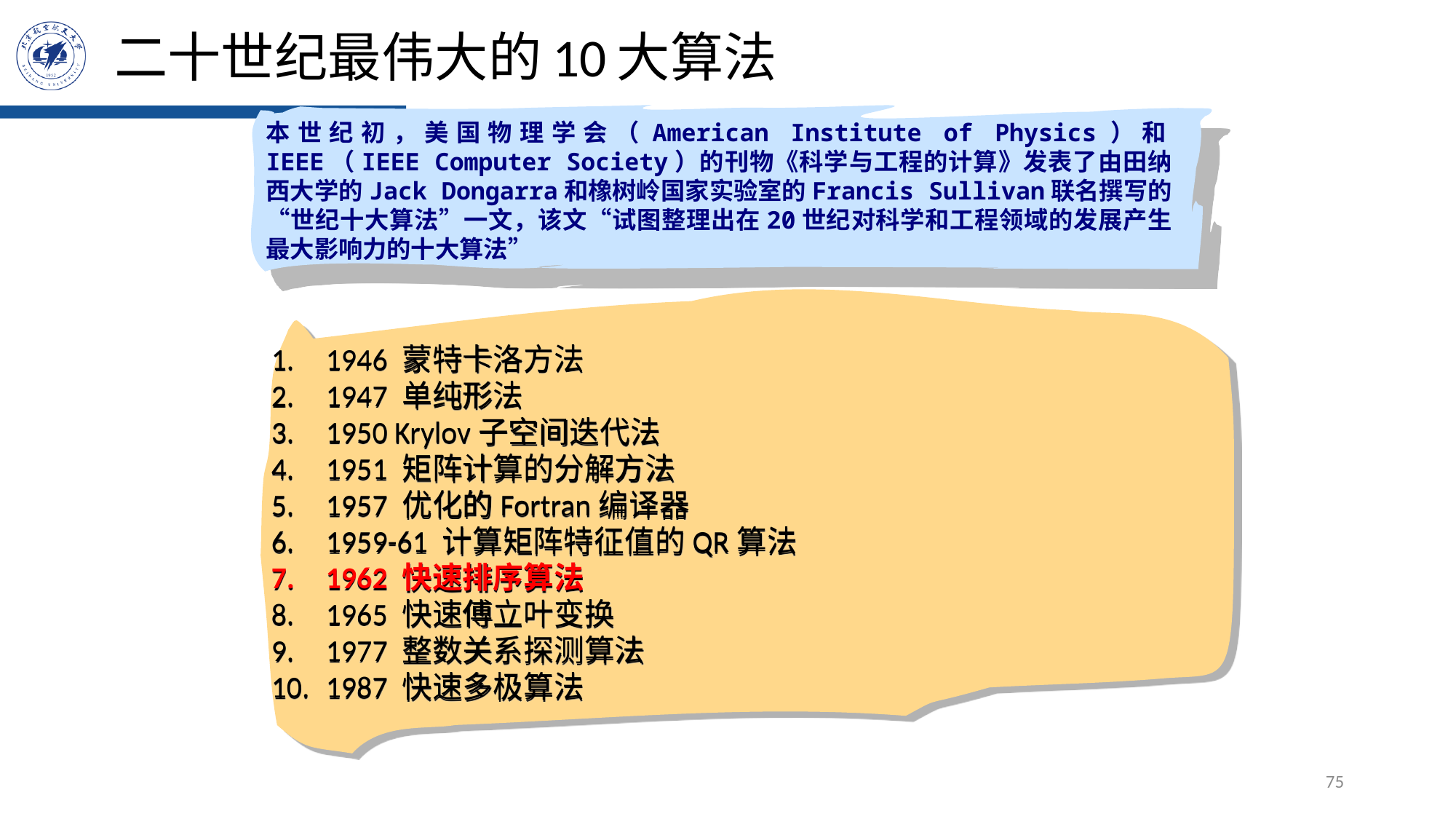

# 二十世纪最伟大的10大算法

本世纪初，美国物理学会（American Institute of Physics）和IEEE（IEEE Computer Society）的刊物《科学与工程的计算》发表了由田纳西大学的Jack Dongarra和橡树岭国家实验室的Francis Sullivan联名撰写的“世纪十大算法”一文，该文“试图整理出在20世纪对科学和工程领域的发展产生最大影响力的十大算法”

1946 蒙特卡洛方法
1947 单纯形法
1950 Krylov子空间迭代法
1951 矩阵计算的分解方法
1957 优化的Fortran编译器
1959-61 计算矩阵特征值的QR算法
1962 快速排序算法
1965 快速傅立叶变换
1977 整数关系探测算法
1987 快速多极算法
75